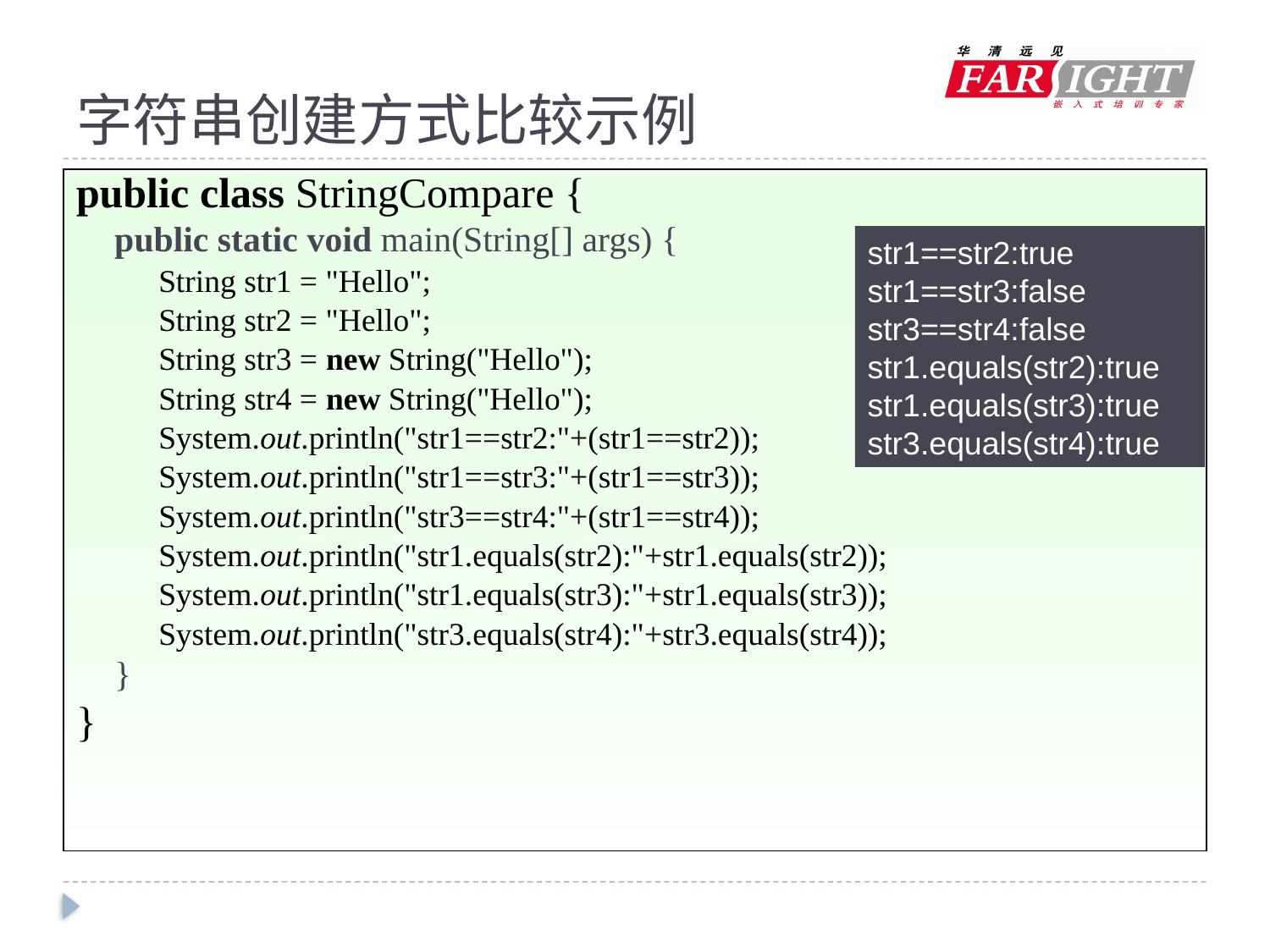

# 字符串创建方式比较示例
public class StringCompare {
public static void main(String[] args) {
String str1 = "Hello";
String str2 = "Hello";
String str3 = new String("Hello");
String str4 = new String("Hello");
System.out.println("str1==str2:"+(str1==str2));
System.out.println("str1==str3:"+(str1==str3));
System.out.println("str3==str4:"+(str1==str4));
System.out.println("str1.equals(str2):"+str1.equals(str2));
System.out.println("str1.equals(str3):"+str1.equals(str3));
System.out.println("str3.equals(str4):"+str3.equals(str4));
}
}
str1==str2:true
str1==str3:false
str3==str4:false
str1.equals(str2):true
str1.equals(str3):true
str3.equals(str4):true